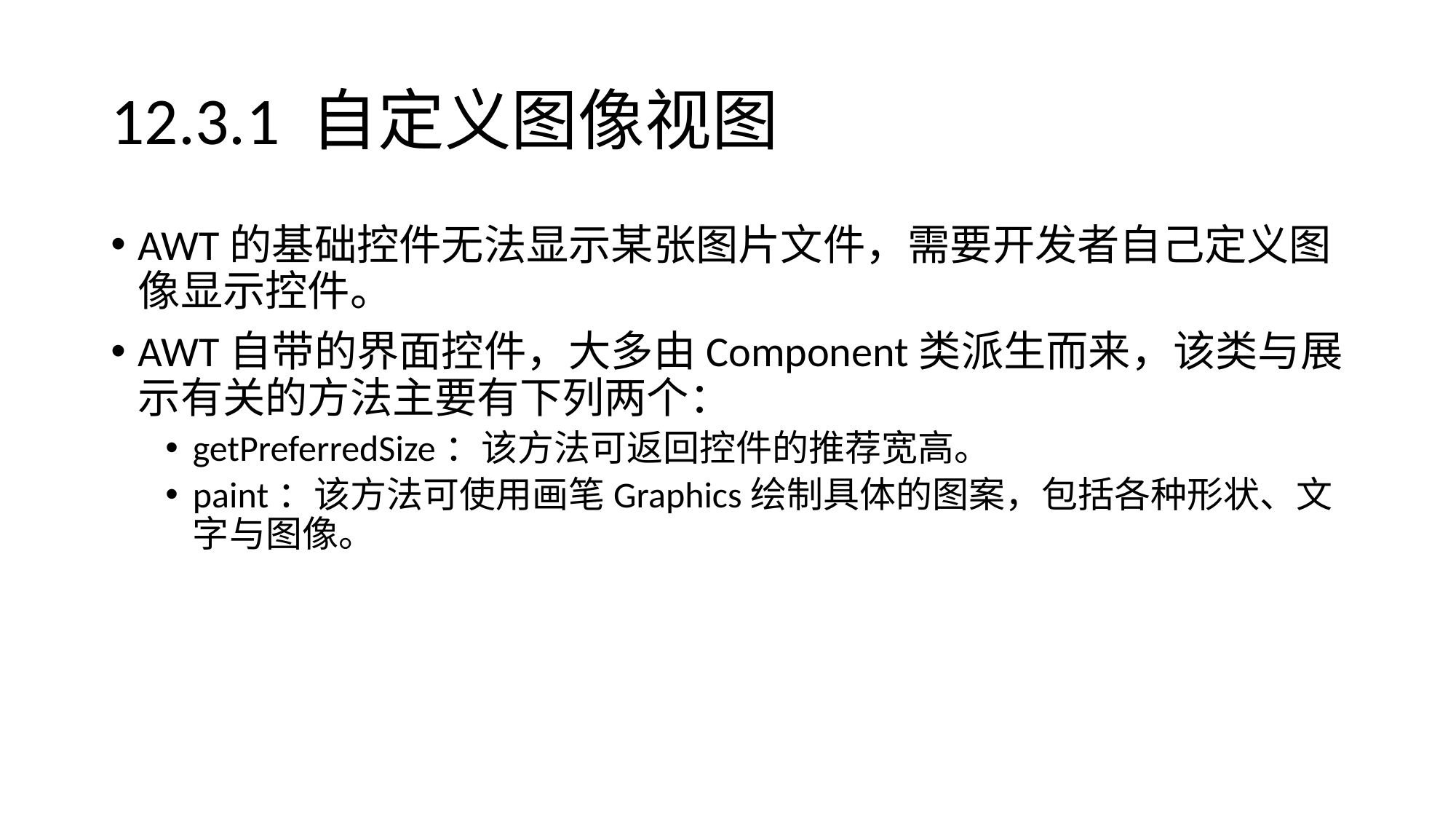

# 12.3.1 自定义图像视图
AWT的基础控件无法显示某张图片文件，需要开发者自己定义图像显示控件。
AWT自带的界面控件，大多由Component类派生而来，该类与展示有关的方法主要有下列两个：
getPreferredSize：该方法可返回控件的推荐宽高。
paint：该方法可使用画笔Graphics绘制具体的图案，包括各种形状、文字与图像。